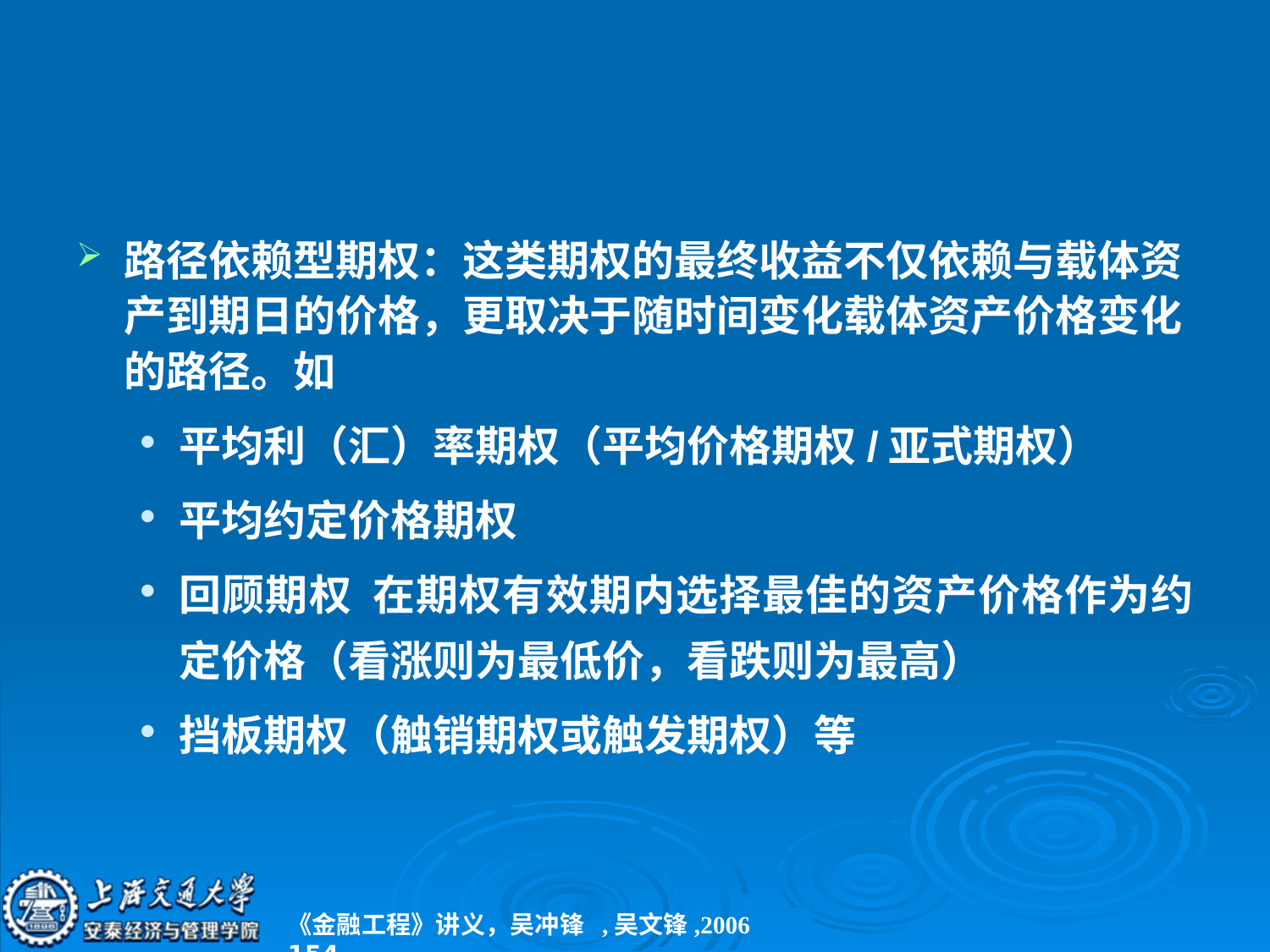

#
路径依赖型期权：这类期权的最终收益不仅依赖与载体资产到期日的价格，更取决于随时间变化载体资产价格变化的路径。如
平均利（汇）率期权（平均价格期权/亚式期权）
平均约定价格期权
回顾期权  在期权有效期内选择最佳的资产价格作为约定价格（看涨则为最低价，看跌则为最高）
挡板期权（触销期权或触发期权）等